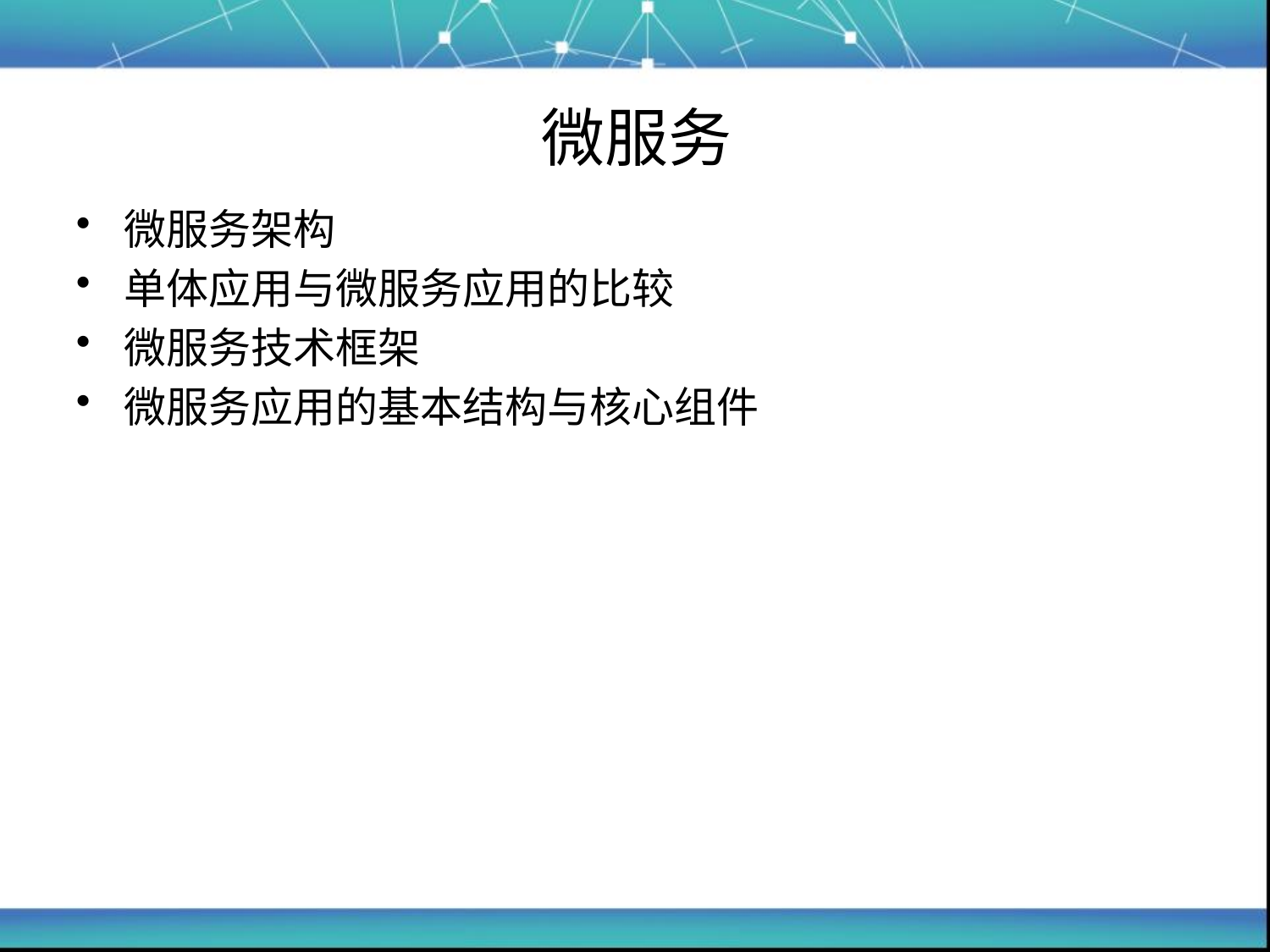

# 微服务
微服务架构
单体应用与微服务应用的比较
微服务技术框架
微服务应用的基本结构与核心组件